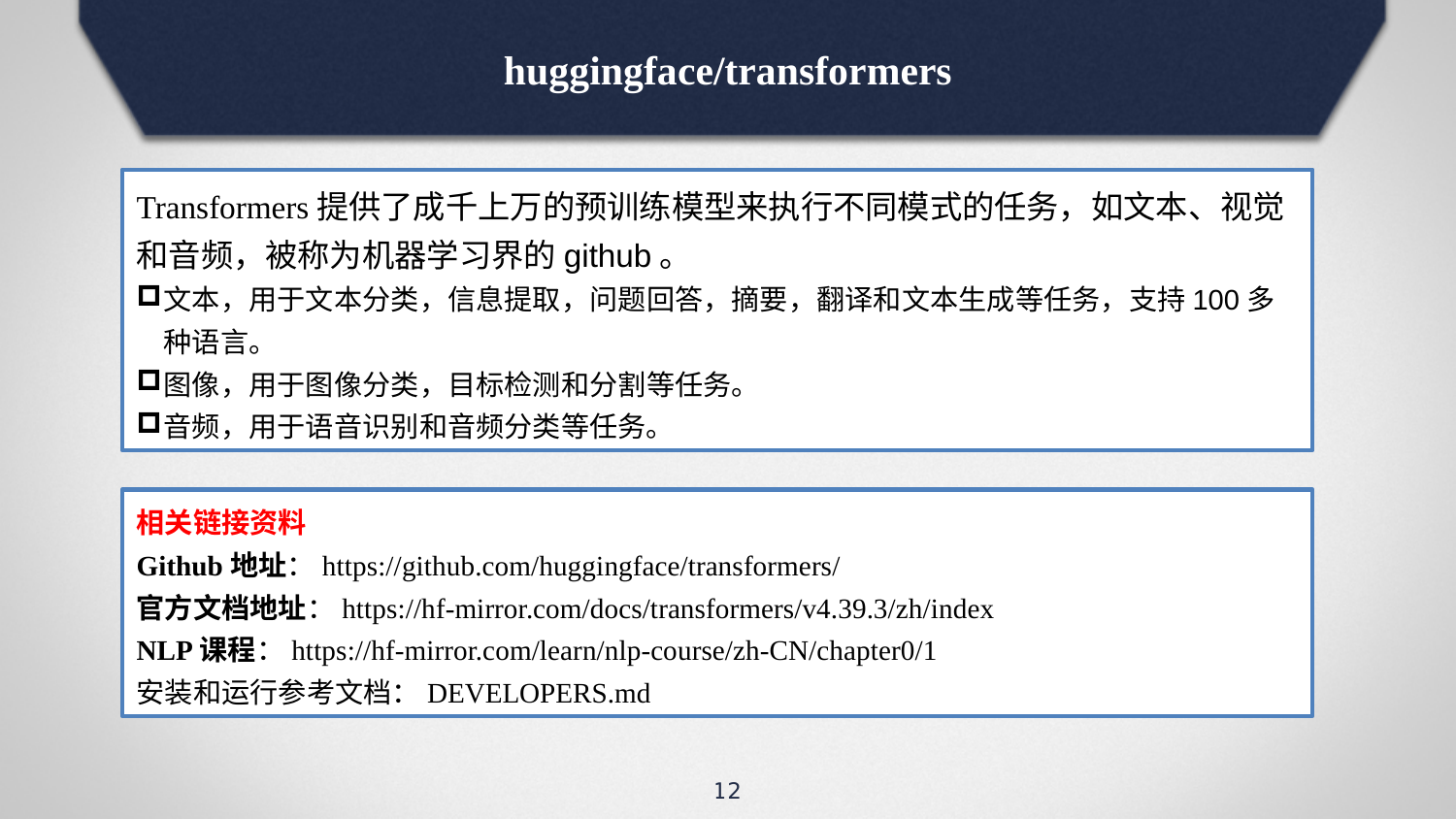

huggingface/transformers
Transformers提供了成千上万的预训练模型来执行不同模式的任务，如文本、视觉和音频，被称为机器学习界的github。
文本，用于文本分类，信息提取，问题回答，摘要，翻译和文本生成等任务，支持100多种语言。
图像，用于图像分类，目标检测和分割等任务。
音频，用于语音识别和音频分类等任务。
相关链接资料
Github地址：https://github.com/huggingface/transformers/
官方文档地址：https://hf-mirror.com/docs/transformers/v4.39.3/zh/index
NLP课程：https://hf-mirror.com/learn/nlp-course/zh-CN/chapter0/1
安装和运行参考文档：DEVELOPERS.md
12